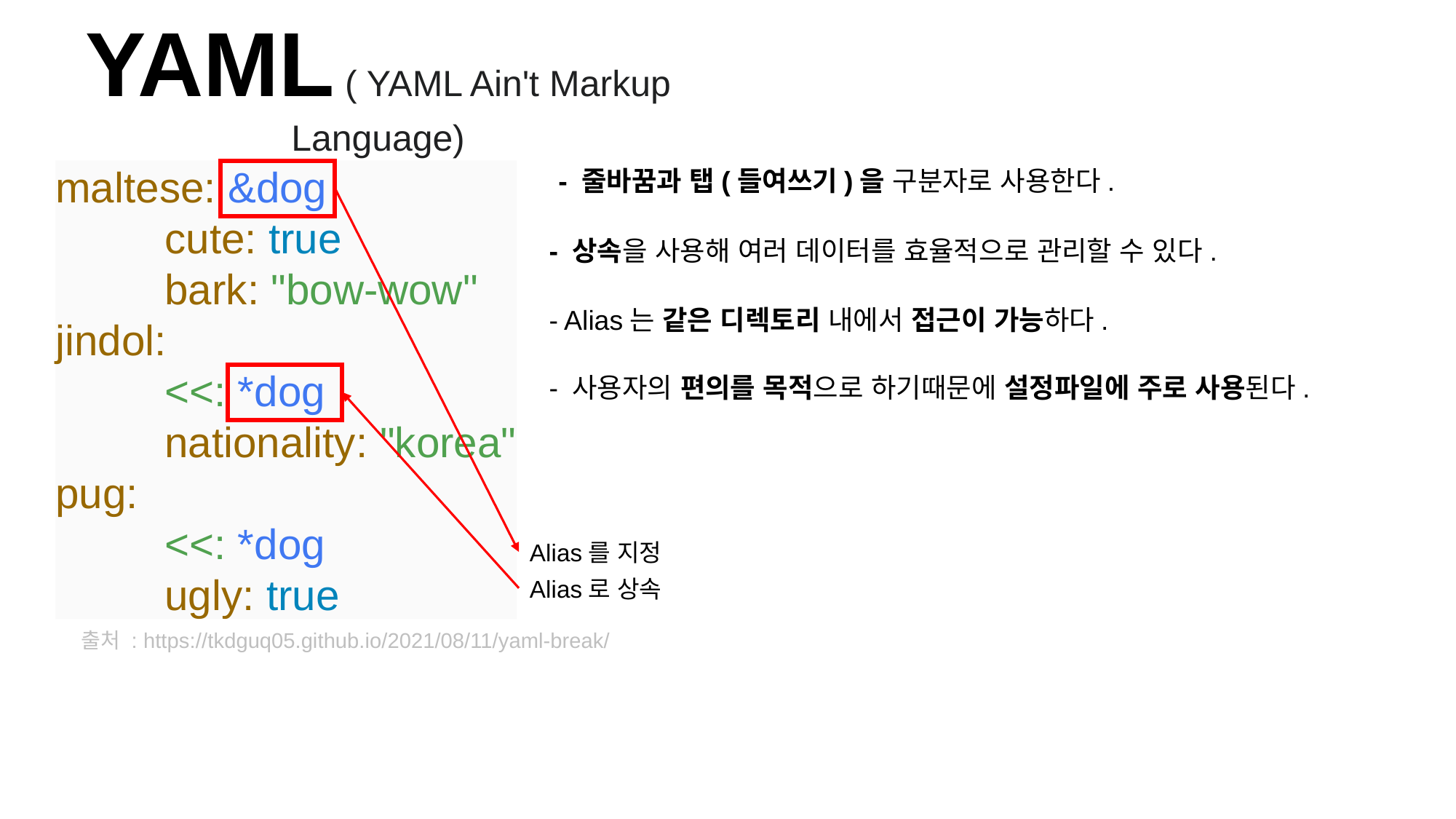

YAML ( YAML Ain't Markup Language)
maltese: &dog
	cute: true
	bark: "bow-wow"
jindol:
	<<: *dog
	nationality: "korea"
pug:
	<<: *dog
	ugly: true
 - 줄바꿈과 탭(들여쓰기)을 구분자로 사용한다.

 - 상속을 사용해 여러 데이터를 효율적으로 관리할 수 있다.
 - Alias는 같은 디렉토리 내에서 접근이 가능하다.

 - 사용자의 편의를 목적으로 하기때문에 설정파일에 주로 사용된다.
Alias를 지정
Alias로 상속
출처 : https://tkdguq05.github.io/2021/08/11/yaml-break/